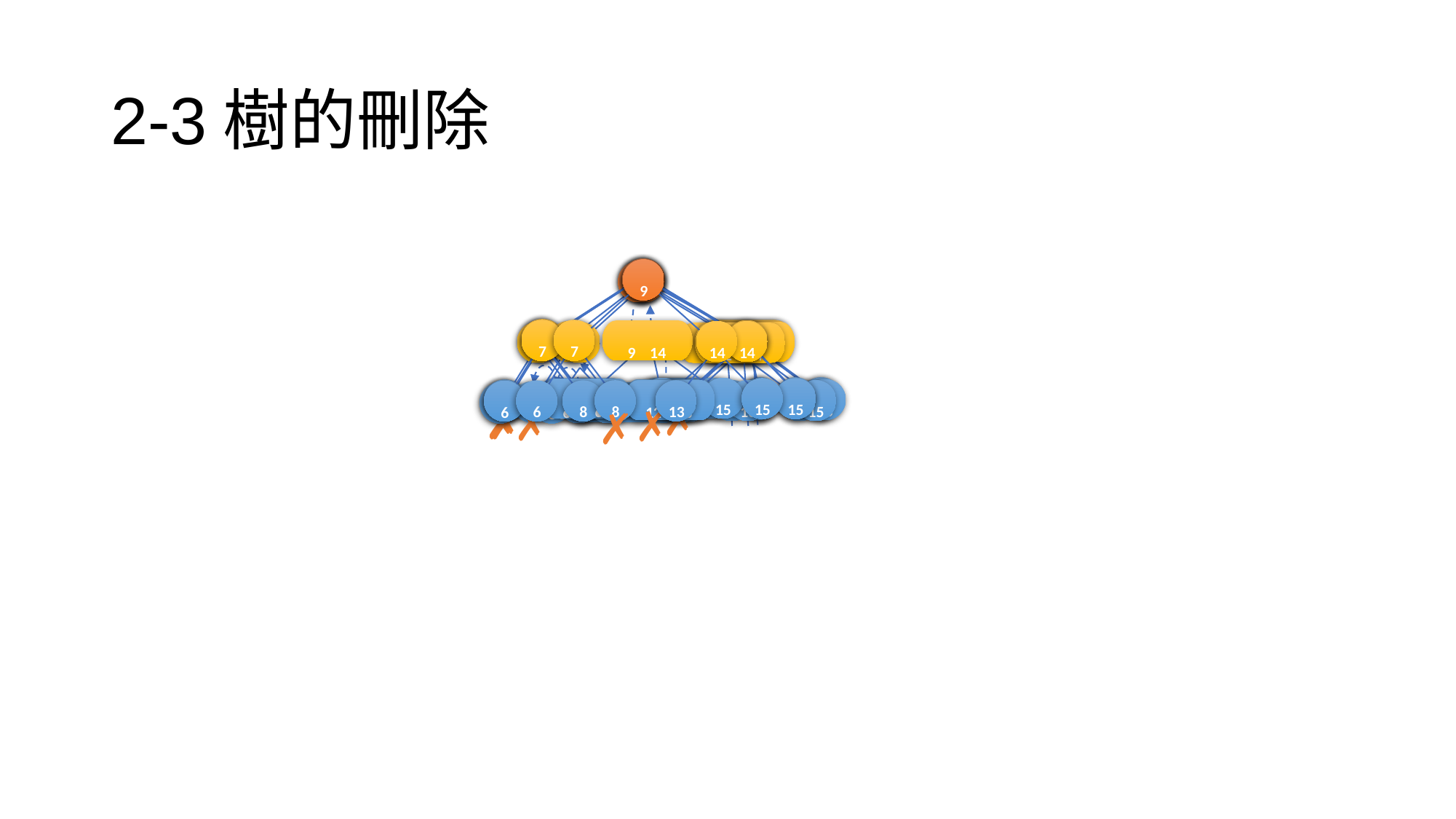

# 2-3樹的刪除
9

7

14

15

6     7
8

6

6    7
12    13

8

4

12    14

13

15

9     10

6     7

1

6    7
✗
8

6

12    14

13

15

9     10

6     7
7

4

6    7
✗
9

7

14

15

6     7
8

13

6

6    7
✗
9

7

14

15

6     7
8

6

6    7
12    13

✗
9

6

12    14

13

15

6     7
10

4

6    7
7    8

✗
9

7

12    14

13

15

6     7
10

8

6

6    7
✗
9

7

12    14

13

15

6     7
10

8

6

6    7
9    14

13

15

6     7